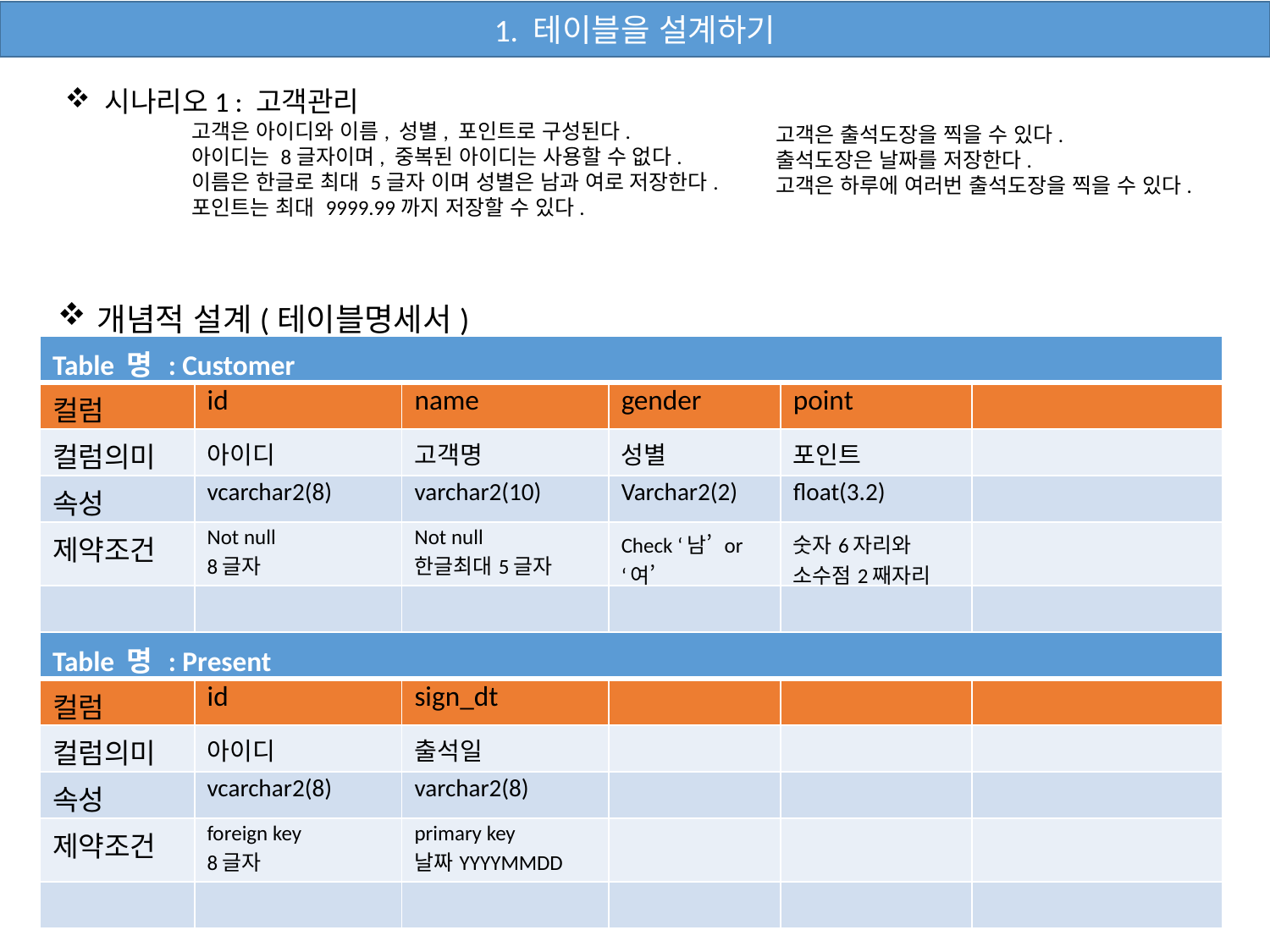

1. 테이블을 설계하기
시나리오1 : 고객관리
고객은 아이디와 이름, 성별, 포인트로 구성된다.
아이디는 8글자이며, 중복된 아이디는 사용할 수 없다.
이름은 한글로 최대 5글자 이며 성별은 남과 여로 저장한다.
포인트는 최대 9999.99까지 저장할 수 있다.
고객은 출석도장을 찍을 수 있다.
출석도장은 날짜를 저장한다.
고객은 하루에 여러번 출석도장을 찍을 수 있다.
개념적 설계(테이블명세서)
| Table 명 : Customer |  |  |  |  |  |
| --- | --- | --- | --- | --- | --- |
| 컬럼 | id | name | gender | point |  |
| 컬럼의미 | 아이디 | 고객명 | 성별 | 포인트 |  |
| 속성 | vcarchar2(8) | varchar2(10) | Varchar2(2) | float(3.2) |  |
| 제약조건 | Not null 8글자 | Not null 한글최대5글자 | Check ‘남’ or ‘여’ | 숫자6자리와 소수점2째자리 |  |
|  |  |  |  |  |  |
| Table 명 : Present |  |  |  |  |  |
| --- | --- | --- | --- | --- | --- |
| 컬럼 | id | sign\_dt |  |  |  |
| 컬럼의미 | 아이디 | 출석일 |  |  |  |
| 속성 | vcarchar2(8) | varchar2(8) |  |  |  |
| 제약조건 | foreign key 8글자 | primary key 날짜YYYYMMDD |  |  |  |
|  |  |  |  |  |  |